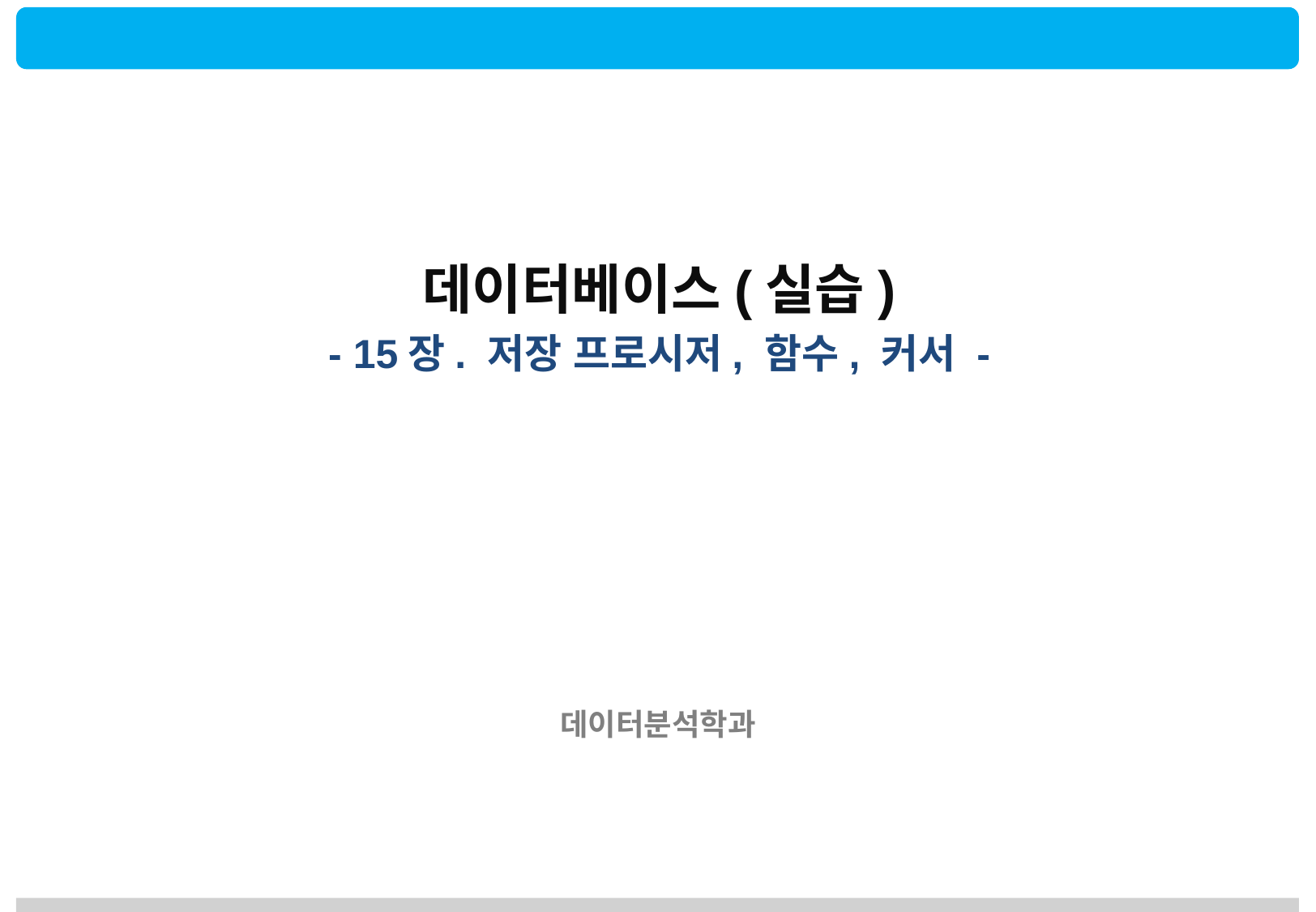

데이터베이스(실습)
- 15장. 저장 프로시저, 함수, 커서 -
데이터분석학과